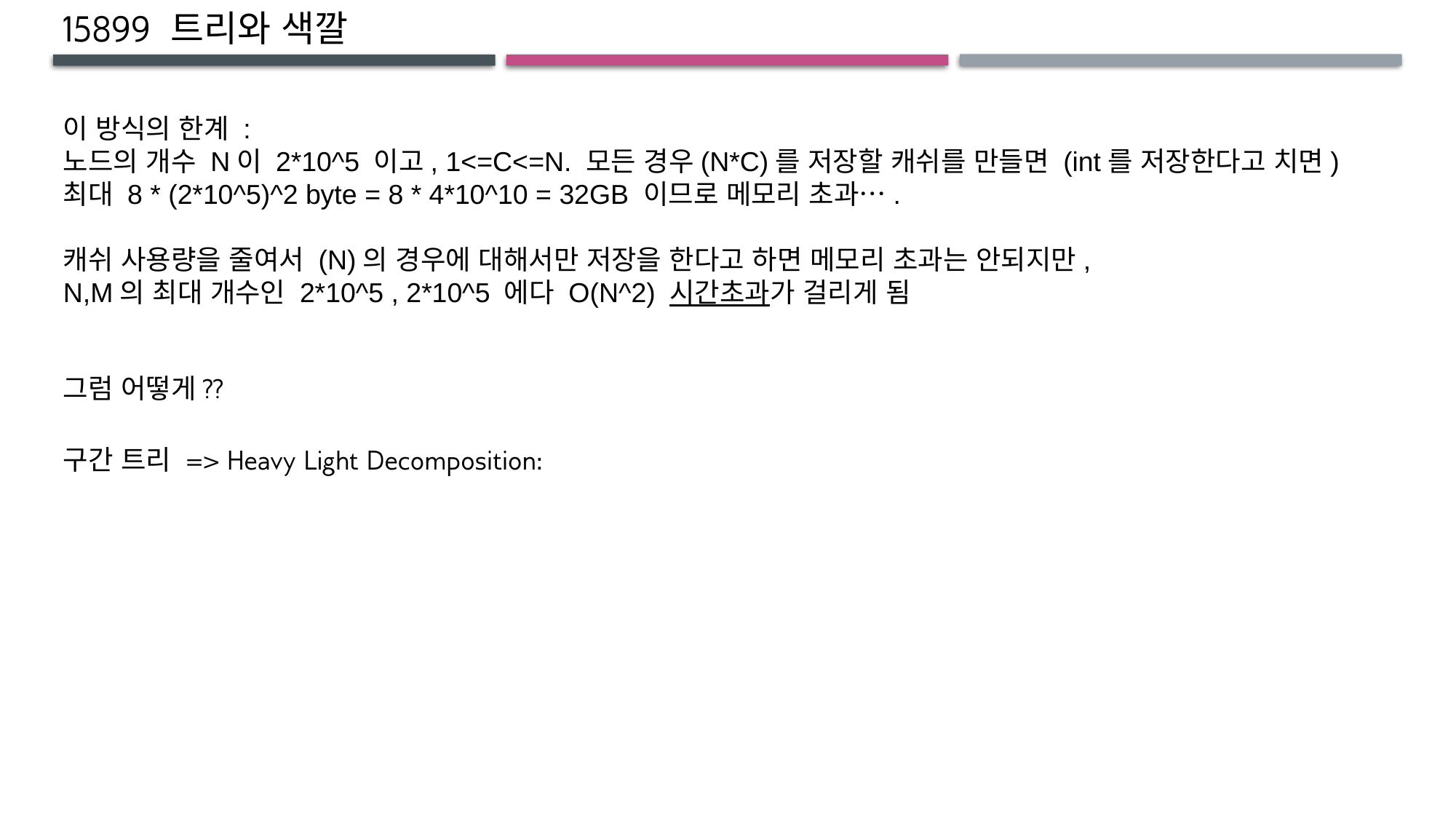

15899 트리와 색깔
이 방식의 한계 :
노드의 개수 N이 2*10^5 이고, 1<=C<=N. 모든 경우(N*C)를 저장할 캐쉬를 만들면 (int를 저장한다고 치면)
최대 8 * (2*10^5)^2 byte = 8 * 4*10^10 = 32GB 이므로 메모리 초과….

캐쉬 사용량을 줄여서 (N)의 경우에 대해서만 저장을 한다고 하면 메모리 초과는 안되지만,
N,M의 최대 개수인 2*10^5 , 2*10^5 에다 O(N^2) 시간초과가 걸리게 됨
그럼 어떻게??
구간 트리 => Heavy Light Decomposition: